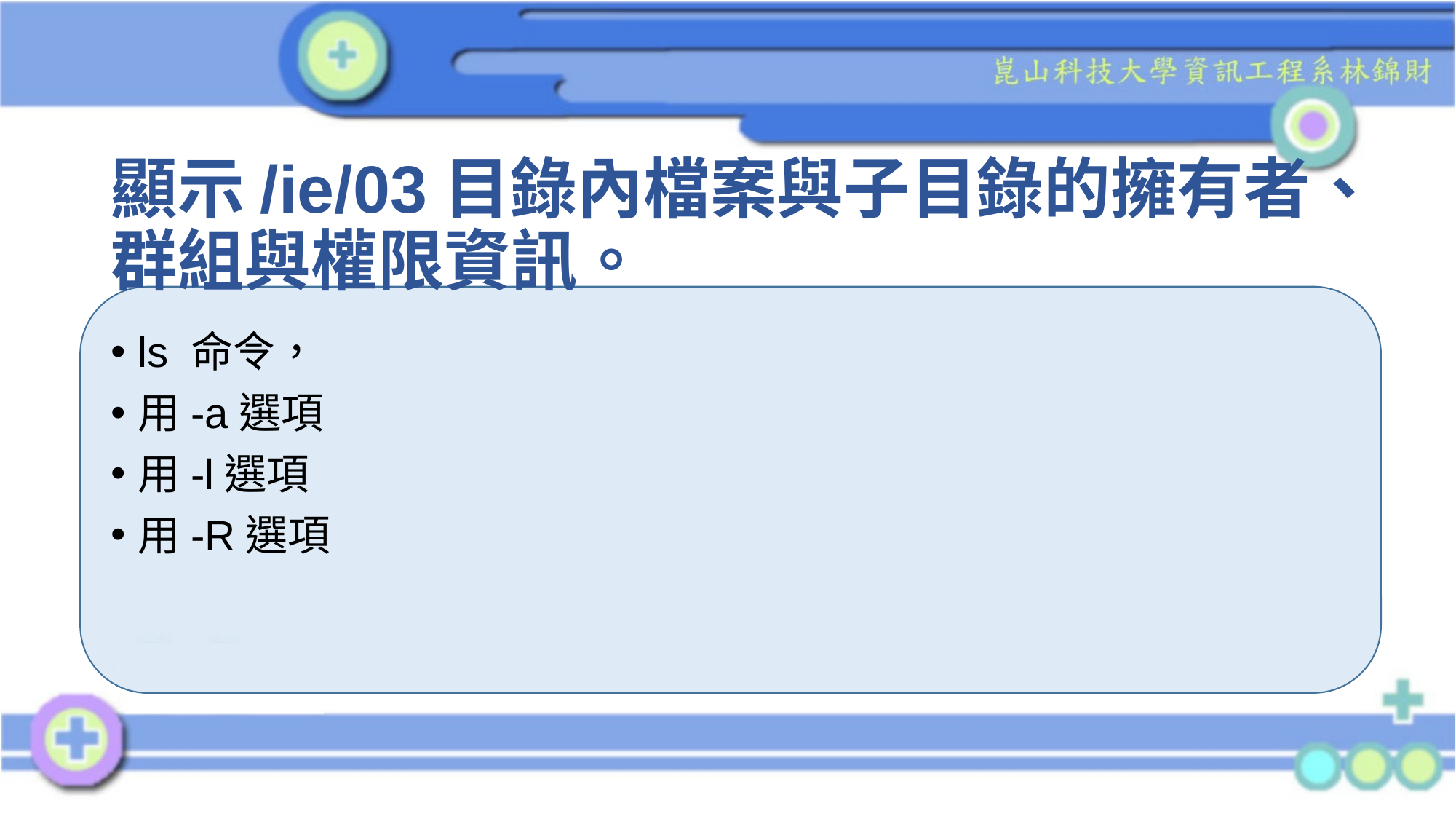

# 顯示/ie/03目錄內檔案與子目錄的擁有者、群組與權限資訊。

ls 命令，
用-a選項
用-l選項
用-R選項